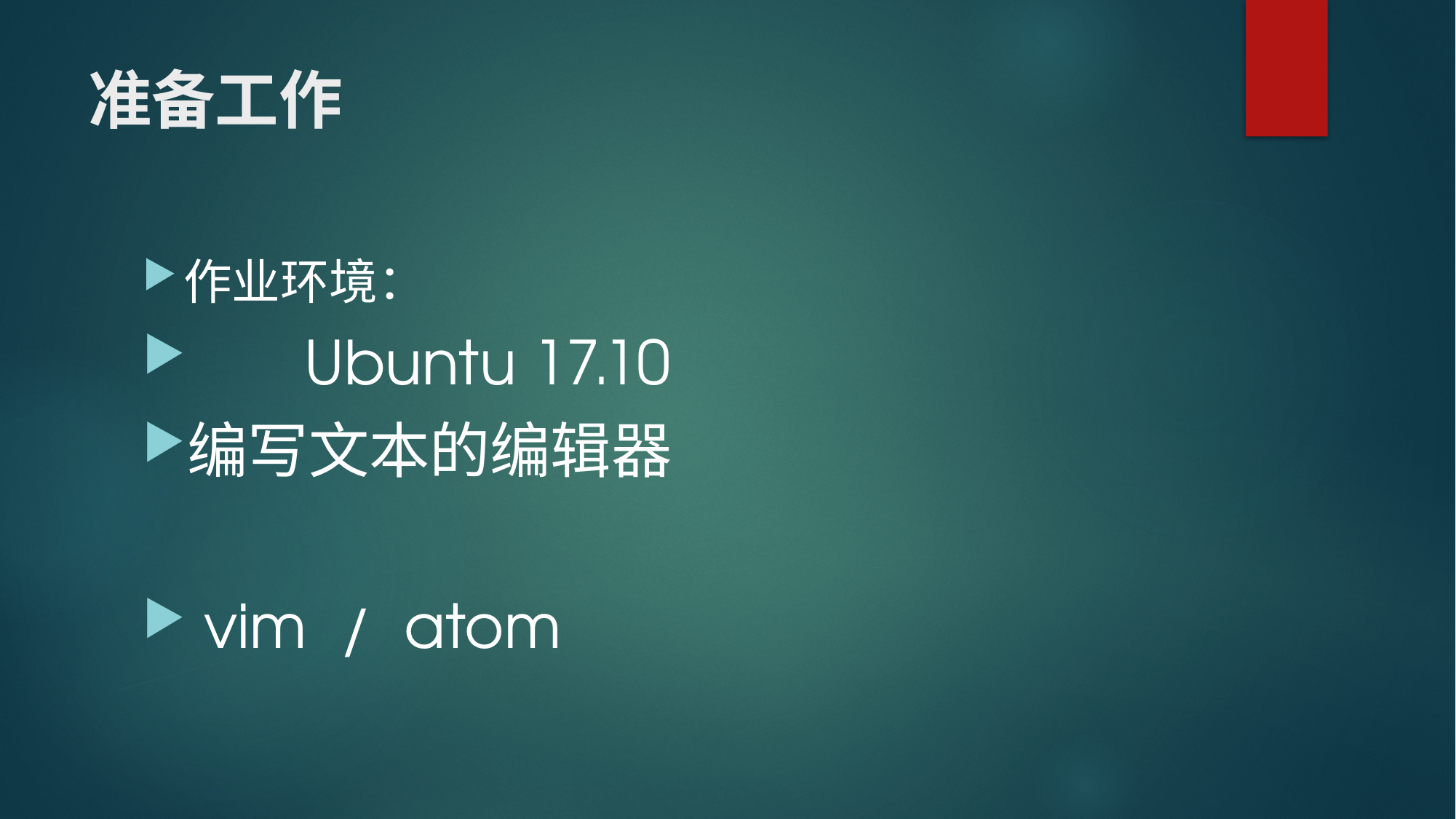

# 准备工作
作业环境：
       Ubuntu 17.10
编写文本的编辑器

 vim  /  atom